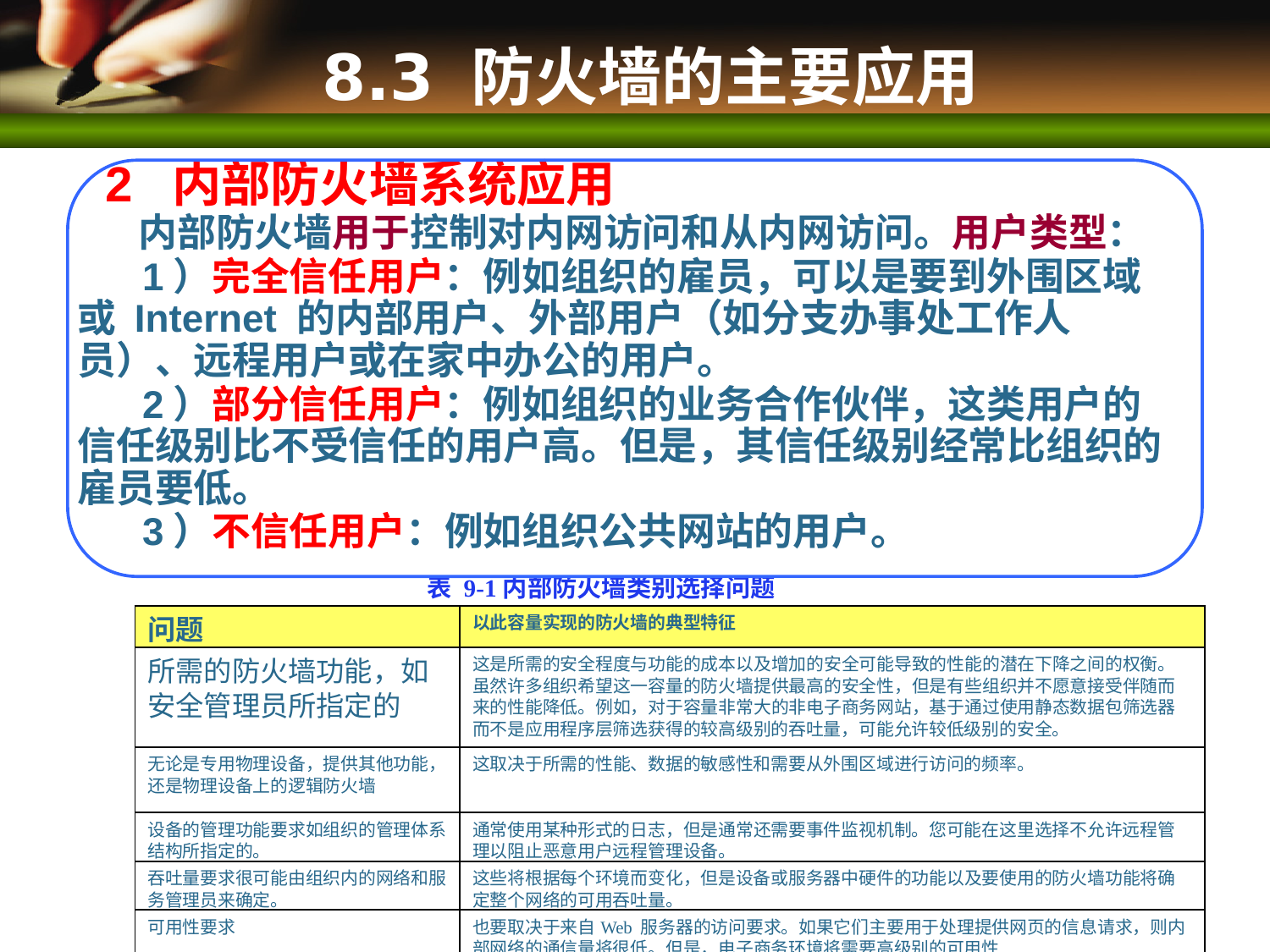

8.3 防火墙的主要应用
  2  内部防火墙系统应用
      内部防火墙用于控制对内网访问和从内网访问。用户类型：
      1）完全信任用户：例如组织的雇员，可以是要到外围区域或 Internet 的内部用户、外部用户（如分支办事处工作人员）、远程用户或在家中办公的用户。
      2）部分信任用户：例如组织的业务合作伙伴，这类用户的信任级别比不受信任的用户高。但是，其信任级别经常比组织的雇员要低。
      3）不信任用户：例如组织公共网站的用户。

表 9-1内部防火墙类别选择问题
| 问题 | 以此容量实现的防火墙的典型特征 |
| --- | --- |
| 所需的防火墙功能，如安全管理员所指定的 | 这是所需的安全程度与功能的成本以及增加的安全可能导致的性能的潜在下降之间的权衡。虽然许多组织希望这一容量的防火墙提供最高的安全性，但是有些组织并不愿意接受伴随而来的性能降低。例如，对于容量非常大的非电子商务网站，基于通过使用静态数据包筛选器而不是应用程序层筛选获得的较高级别的吞吐量，可能允许较低级别的安全。 |
| 无论是专用物理设备，提供其他功能，还是物理设备上的逻辑防火墙 | 这取决于所需的性能、数据的敏感性和需要从外围区域进行访问的频率。 |
| 设备的管理功能要求如组织的管理体系结构所指定的。 | 通常使用某种形式的日志，但是通常还需要事件监视机制。您可能在这里选择不允许远程管理以阻止恶意用户远程管理设备。 |
| 吞吐量要求很可能由组织内的网络和服务管理员来确定。 | 这些将根据每个环境而变化，但是设备或服务器中硬件的功能以及要使用的防火墙功能将确定整个网络的可用吞吐量。 |
| 可用性要求 | 也要取决于来自Web 服务器的访问要求。如果它们主要用于处理提供网页的信息请求，则内部网络的通信量将很低。但是，电子商务环境将需要高级别的可用性 |